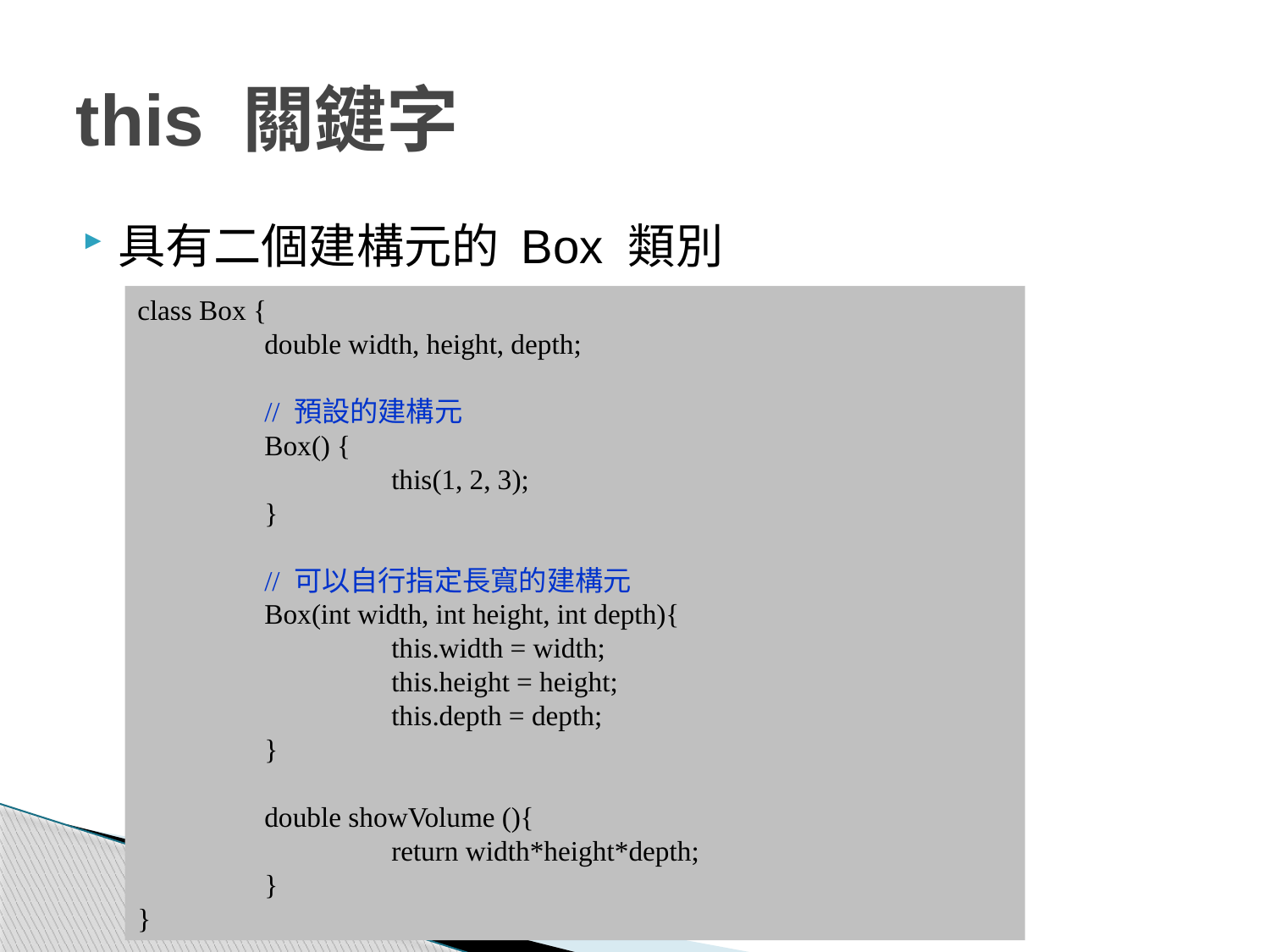

# this 關鍵字
具有二個建構元的 Box 類別
class Box {
	double width, height, depth;

	// 預設的建構元
	Box() {
		this(1, 2, 3);
	}

	// 可以自行指定長寬的建構元
	Box(int width, int height, int depth){
		this.width = width;
		this.height = height;
		this.depth = depth;
	}

	double showVolume (){
		return width*height*depth;
	}
}